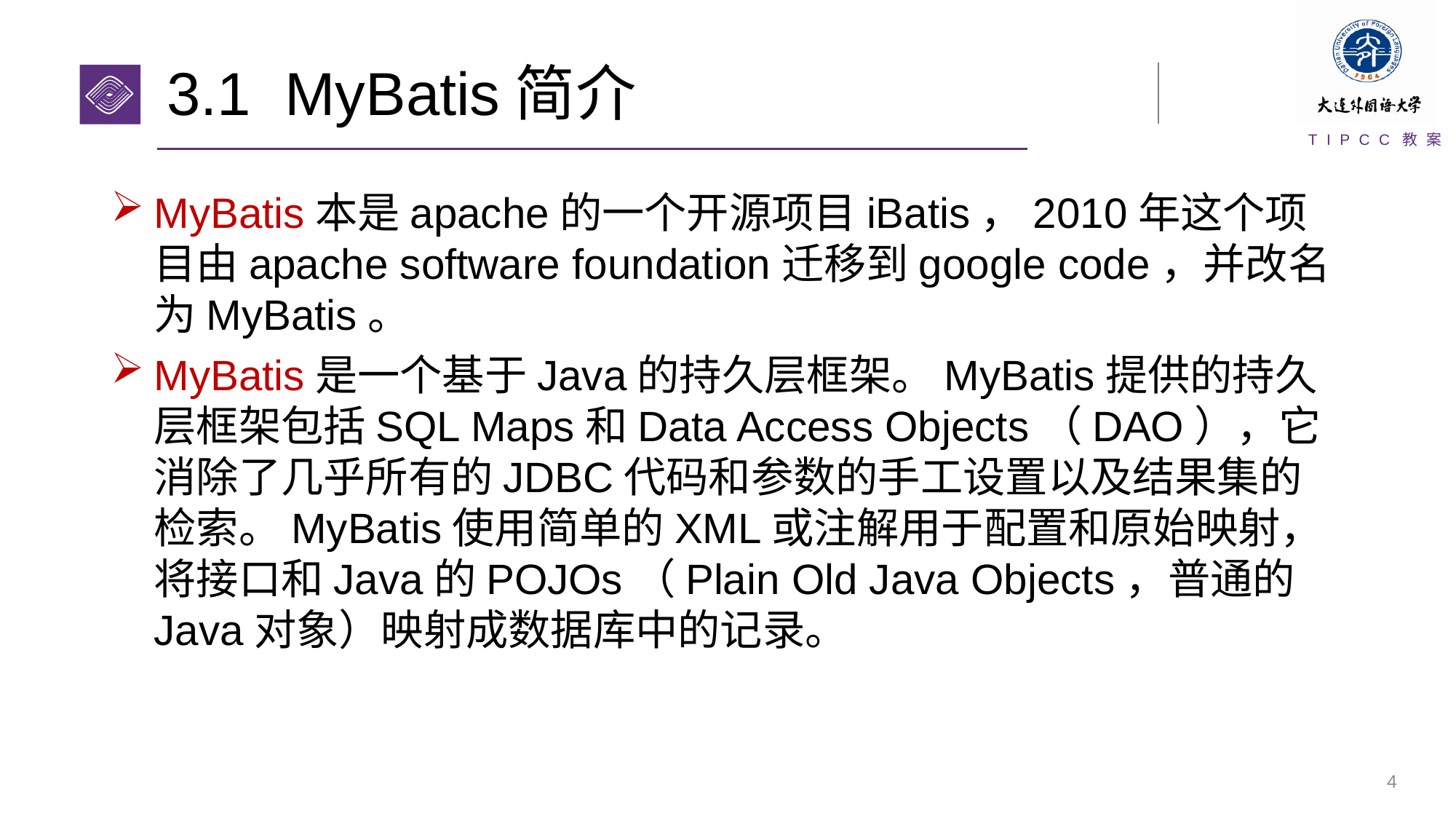

# 3.1  MyBatis简介
MyBatis本是apache的一个开源项目iBatis，2010年这个项目由apache software foundation迁移到google code，并改名为MyBatis。
MyBatis是一个基于Java的持久层框架。MyBatis提供的持久层框架包括SQL Maps和Data Access Objects（DAO），它消除了几乎所有的JDBC代码和参数的手工设置以及结果集的检索。MyBatis使用简单的XML或注解用于配置和原始映射，将接口和Java的POJOs（Plain Old Java Objects，普通的Java对象）映射成数据库中的记录。

4